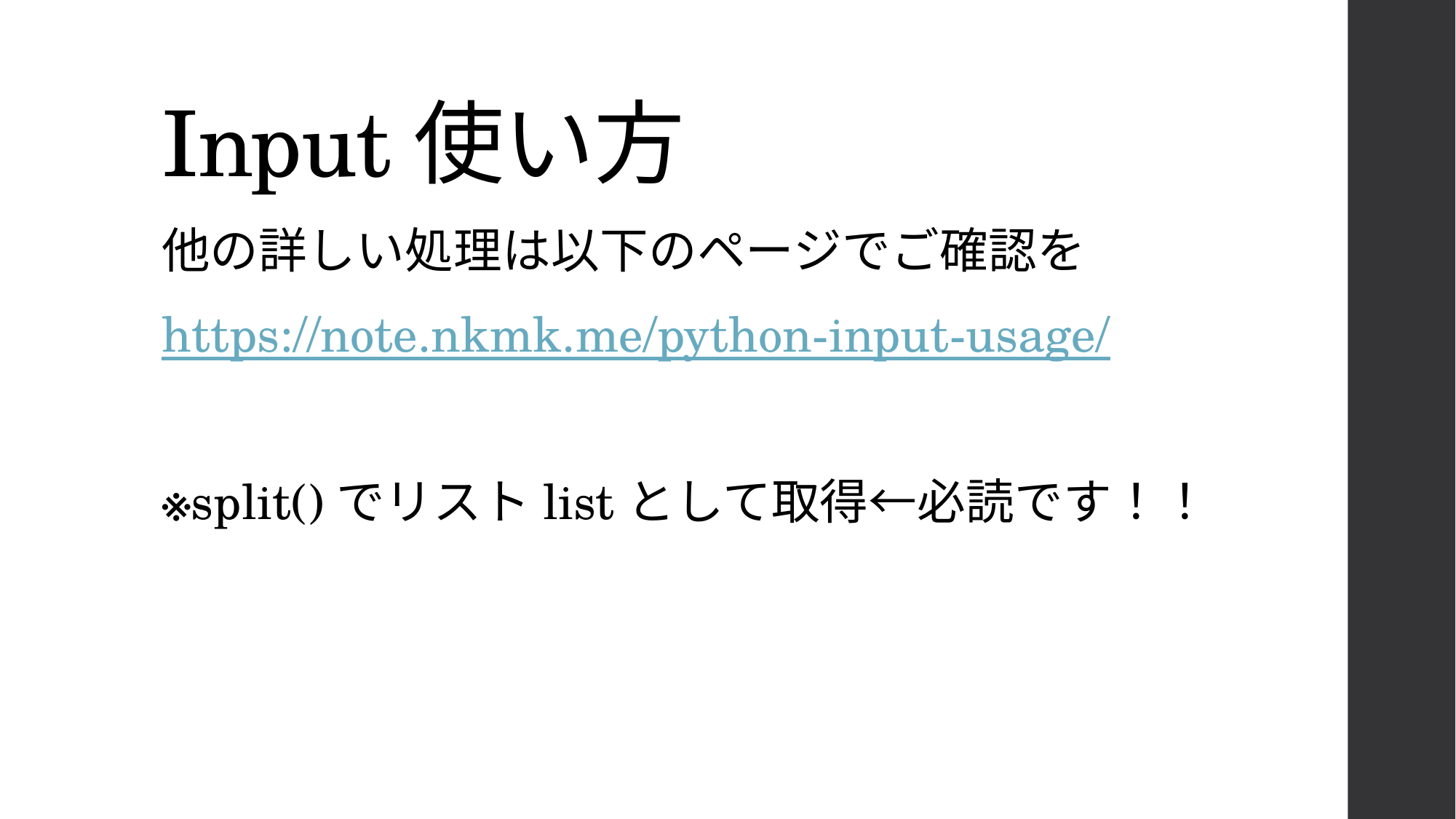

# Input使い方
他の詳しい処理は以下のページでご確認を
https://note.nkmk.me/python-input-usage/

※split()でリストlistとして取得←必読です！！